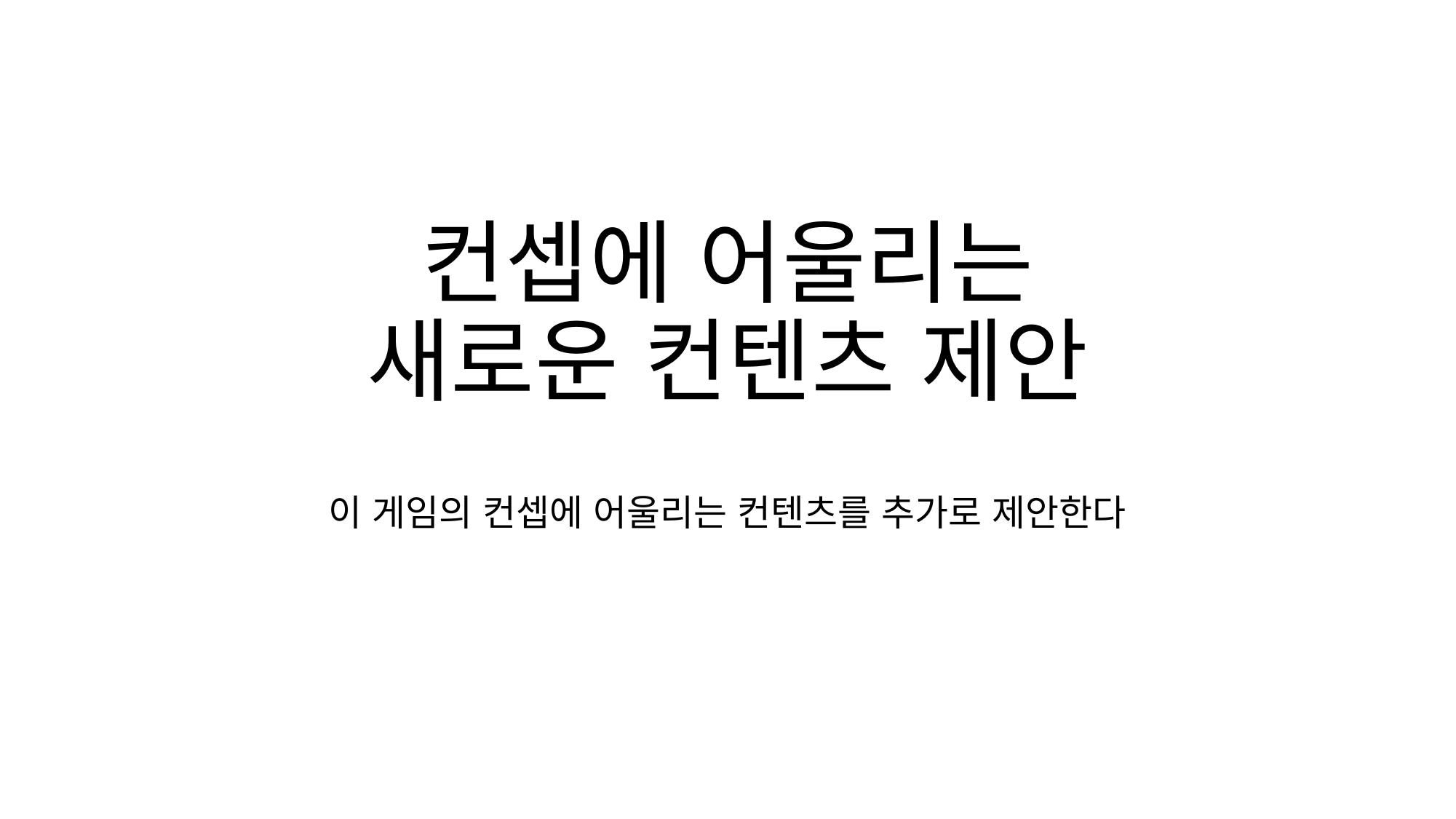

# 컨셉에 어울리는 새로운 컨텐츠 제안

이 게임의 컨셉에 어울리는 컨텐츠를 추가로 제안한다